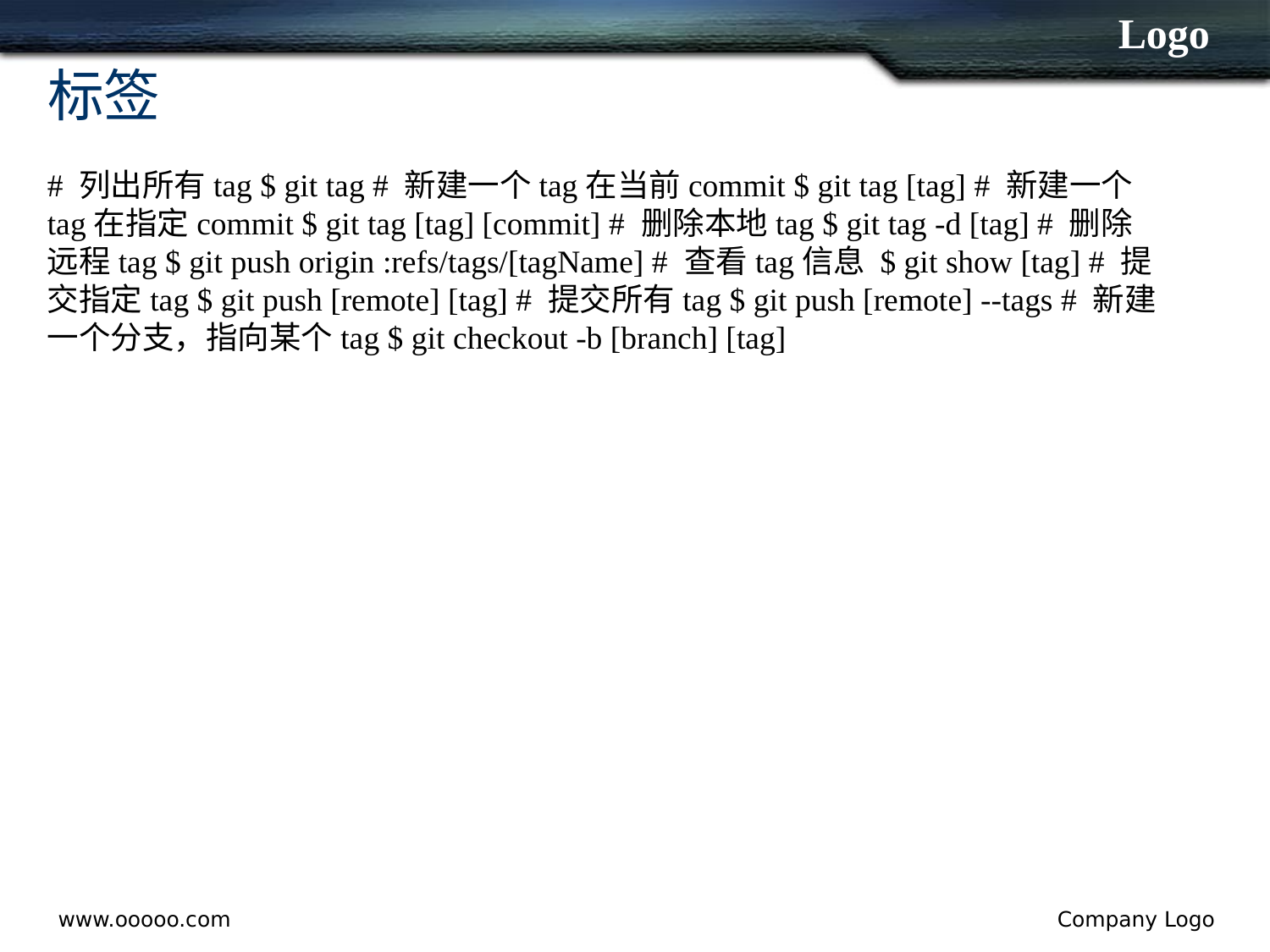

# 标签
# 列出所有tag $ git tag # 新建一个tag在当前commit $ git tag [tag] # 新建一个tag在指定commit $ git tag [tag] [commit] # 删除本地tag $ git tag -d [tag] # 删除远程tag $ git push origin :refs/tags/[tagName] # 查看tag信息 $ git show [tag] # 提交指定tag $ git push [remote] [tag] # 提交所有tag $ git push [remote] --tags # 新建一个分支，指向某个tag $ git checkout -b [branch] [tag]
www.ooooo.com
Company Logo